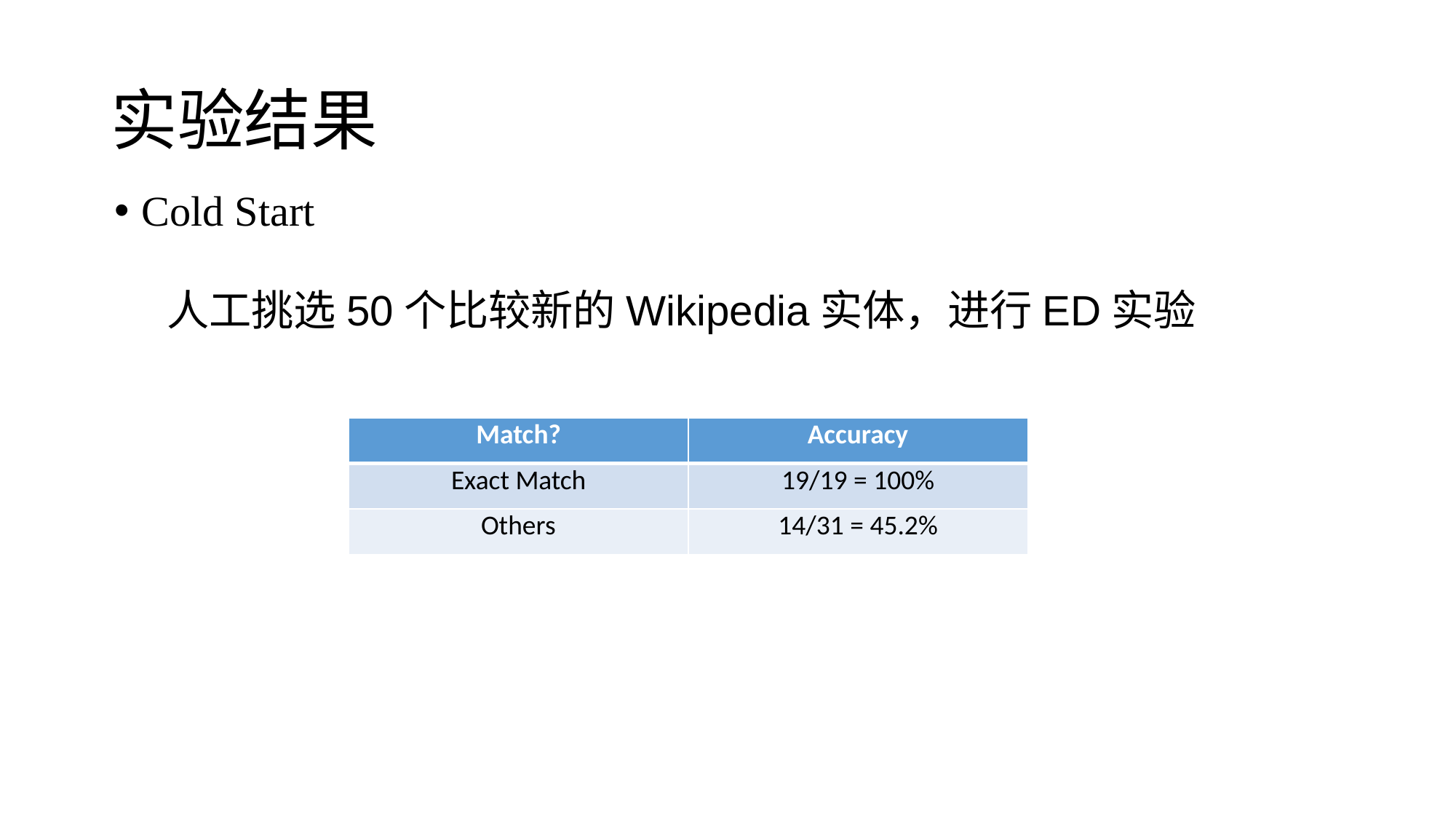

# 实验结果
Cold Start
人工挑选50个比较新的Wikipedia实体，进行ED实验
| Match? | Accuracy |
| --- | --- |
| Exact Match | 19/19 = 100% |
| Others | 14/31 = 45.2% |
17